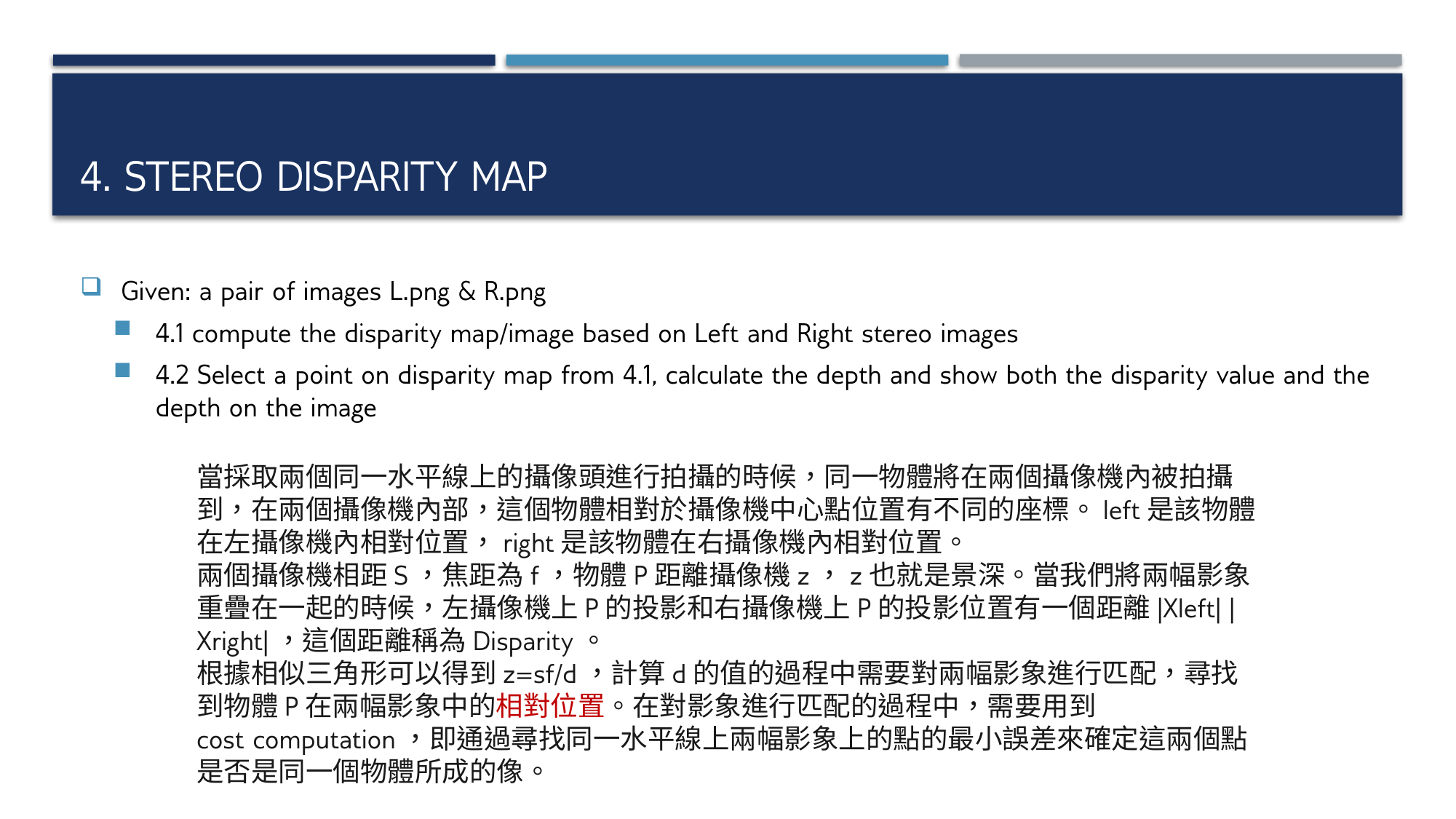

# 4. stereo disparity Map
Given: a pair of images L.png & R.png
4.1 compute the disparity map/image based on Left and Right stereo images
4.2 Select a point on disparity map from 4.1, calculate the depth and show both the disparity value and the depth on the image

當採取兩個同一水平線上的攝像頭進行拍攝的時候，同一物體將在兩個攝像機內被拍攝到，在兩個攝像機內部，這個物體相對於攝像機中心點位置有不同的座標。left是該物體在左攝像機內相對位置，right是該物體在右攝像機內相對位置。
兩個攝像機相距S，焦距為f，物體P距離攝像機z，z也就是景深。當我們將兩幅影象重疊在一起的時候，左攝像機上P的投影和右攝像機上P的投影位置有一個距離|Xleft| |Xright|，這個距離稱為Disparity。
根據相似三角形可以得到z=sf/d，計算d的值的過程中需要對兩幅影象進行匹配，尋找到物體P在兩幅影象中的相對位置。在對影象進行匹配的過程中，需要用到cost computation，即通過尋找同一水平線上兩幅影象上的點的最小誤差來確定這兩個點是否是同一個物體所成的像。